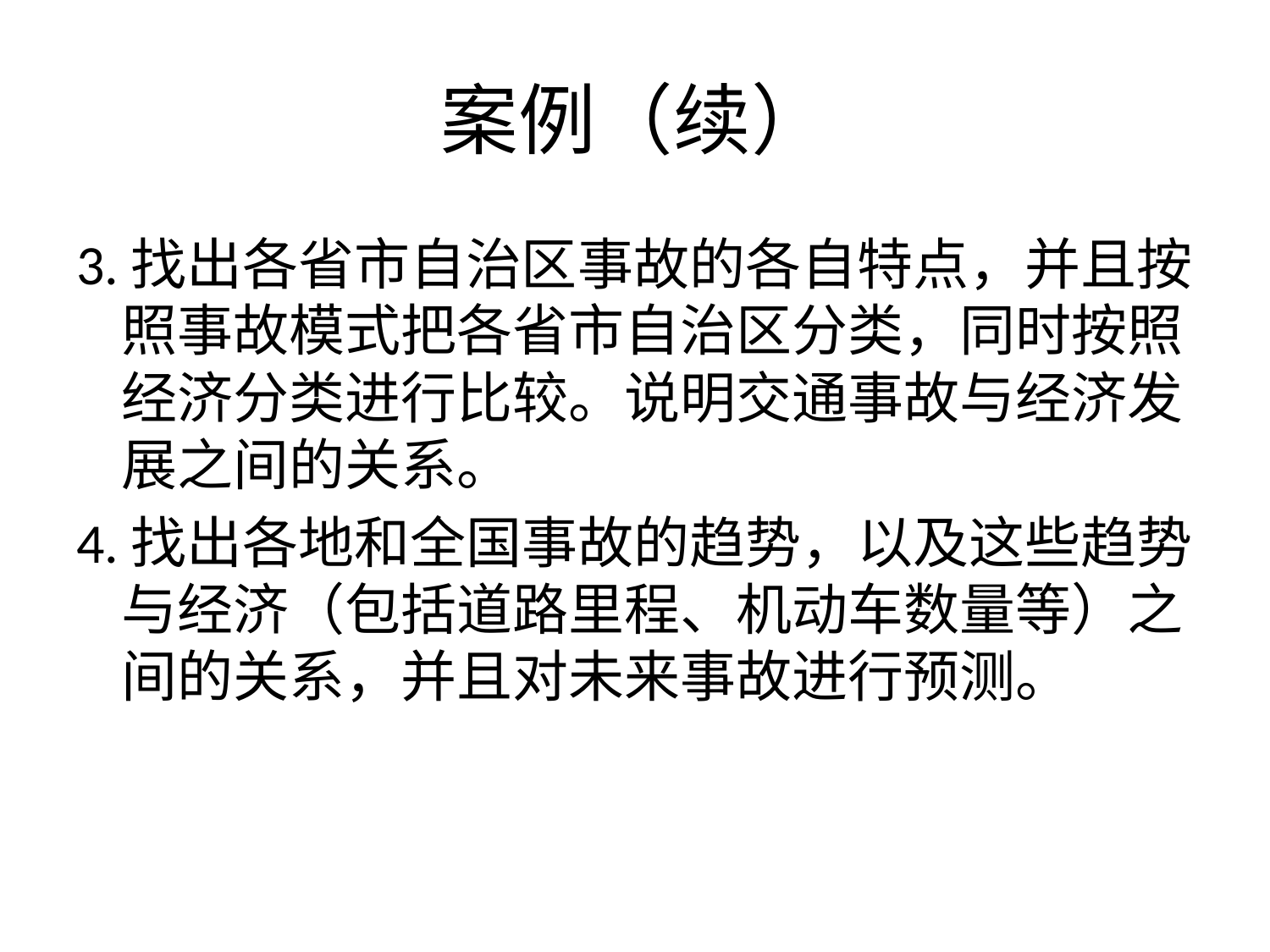

# 案例（续）
3.找出各省市自治区事故的各自特点，并且按照事故模式把各省市自治区分类，同时按照经济分类进行比较。说明交通事故与经济发展之间的关系。
4.找出各地和全国事故的趋势，以及这些趋势与经济（包括道路里程、机动车数量等）之间的关系，并且对未来事故进行预测。